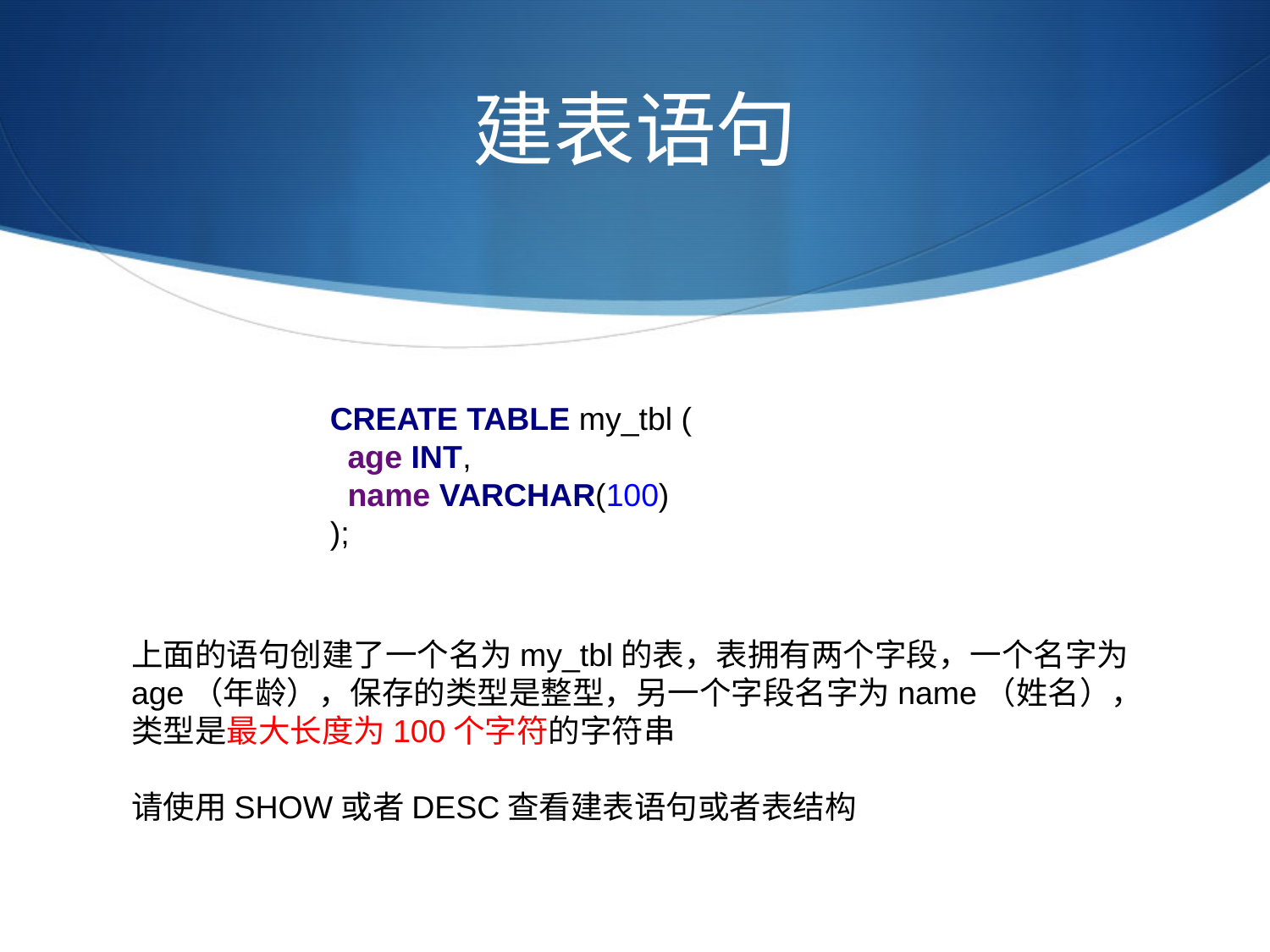

# 建表语句
CREATE TABLE my_tbl (
  age INT,
  name VARCHAR(100)
);
上面的语句创建了一个名为my_tbl的表，表拥有两个字段，一个名字为age（年龄），保存的类型是整型，另一个字段名字为name（姓名），类型是最大长度为100个字符的字符串

请使用SHOW或者DESC查看建表语句或者表结构